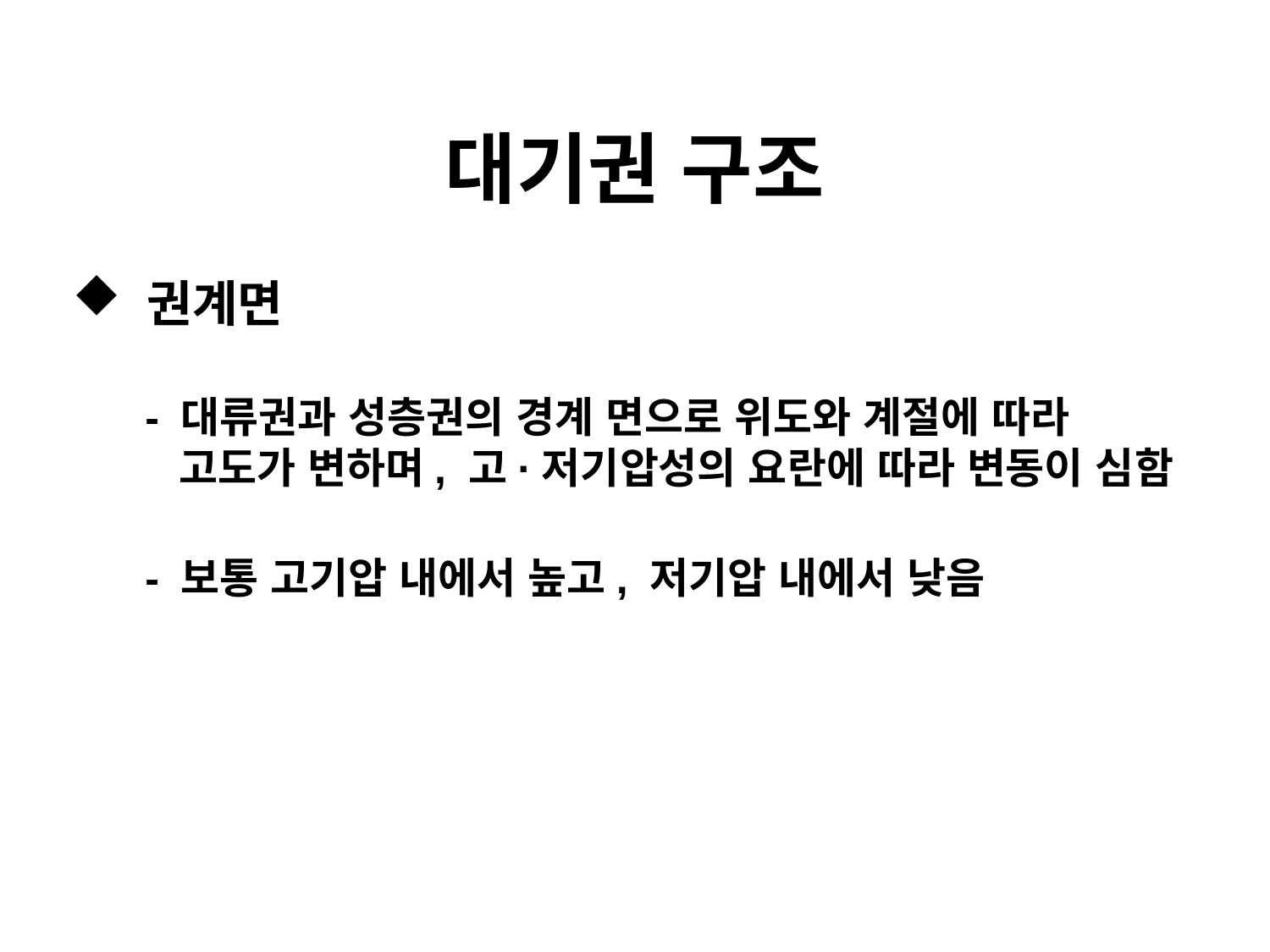

# 대기권 구조
 권계면
    - 대류권과 성층권의 경계 면으로 위도와 계절에 따라
      고도가 변하며, 고·저기압성의 요란에 따라 변동이 심함
    - 보통 고기압 내에서 높고, 저기압 내에서 낮음